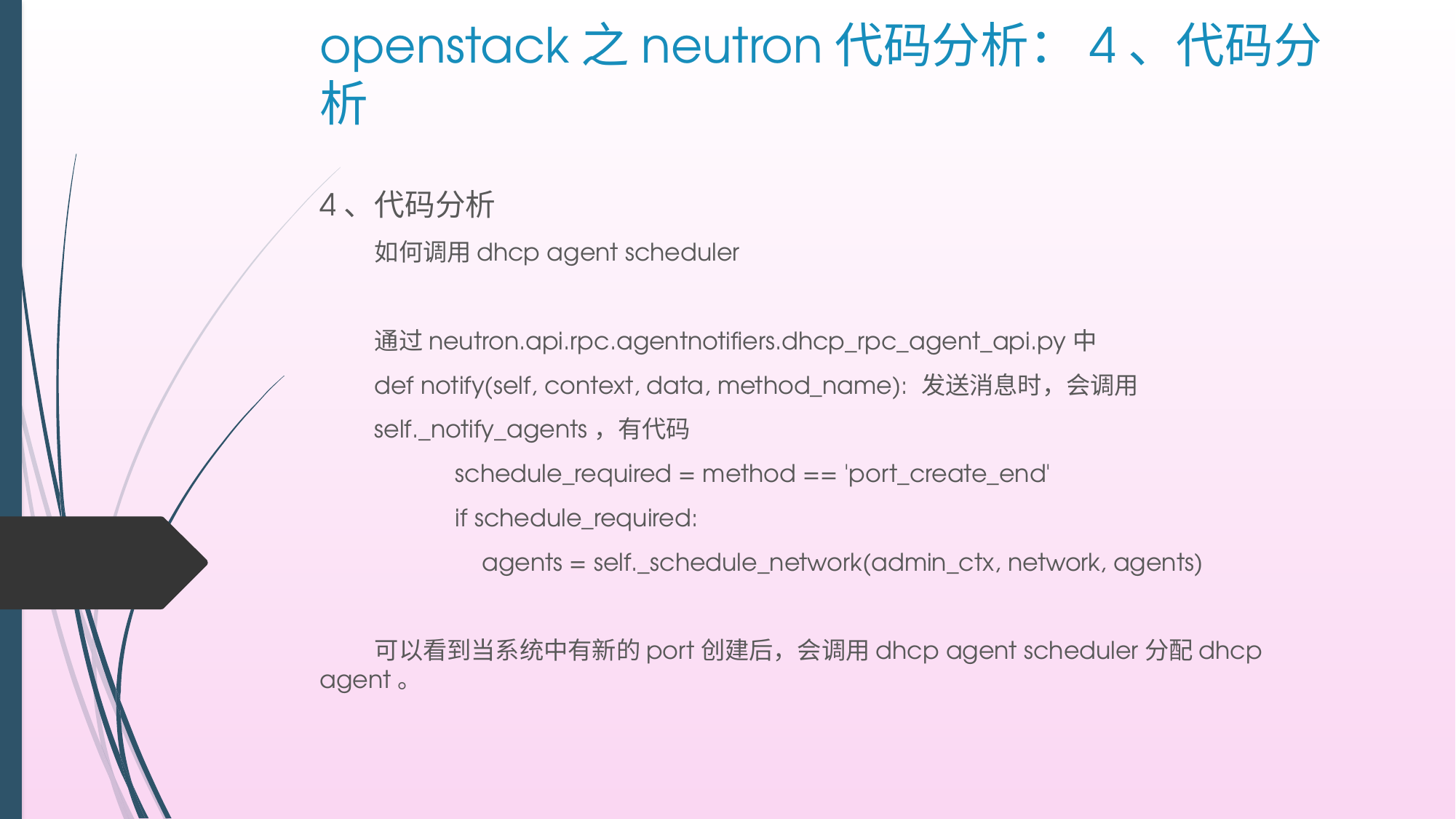

# openstack之neutron代码分析：4、代码分析
4、代码分析
如何调用dhcp agent scheduler

通过neutron.api.rpc.agentnotifiers.dhcp_rpc_agent_api.py中
def notify(self, context, data, method_name): 发送消息时，会调用
self._notify_agents，有代码
            schedule_required = method == 'port_create_end'
            if schedule_required:
                agents = self._schedule_network(admin_ctx, network, agents)

可以看到当系统中有新的port创建后，会调用dhcp agent scheduler分配dhcp agent。